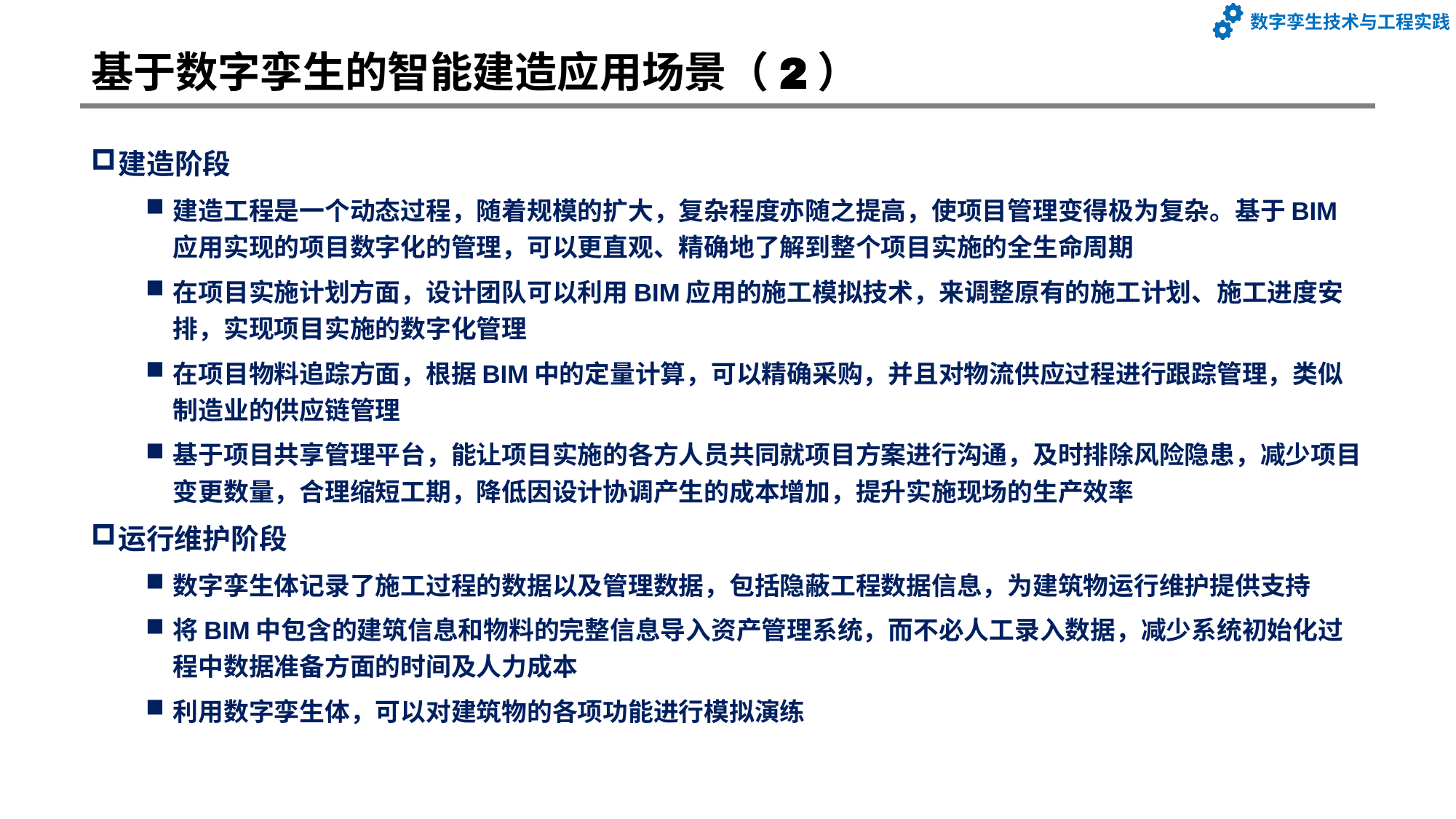

# 基于数字孪生的智能建造应用场景（2）
建造阶段
建造工程是一个动态过程，随着规模的扩大，复杂程度亦随之提高，使项目管理变得极为复杂。基于BIM应用实现的项目数字化的管理，可以更直观、精确地了解到整个项目实施的全生命周期
在项目实施计划方面，设计团队可以利用BIM应用的施工模拟技术，来调整原有的施工计划、施工进度安排，实现项目实施的数字化管理
在项目物料追踪方面，根据BIM中的定量计算，可以精确采购，并且对物流供应过程进行跟踪管理，类似制造业的供应链管理
基于项目共享管理平台，能让项目实施的各方人员共同就项目方案进行沟通，及时排除风险隐患，减少项目变更数量，合理缩短工期，降低因设计协调产生的成本增加，提升实施现场的生产效率
运行维护阶段
数字孪生体记录了施工过程的数据以及管理数据，包括隐蔽工程数据信息，为建筑物运行维护提供支持
将BIM中包含的建筑信息和物料的完整信息导入资产管理系统，而不必人工录入数据，减少系统初始化过程中数据准备方面的时间及人力成本
利用数字孪生体，可以对建筑物的各项功能进行模拟演练